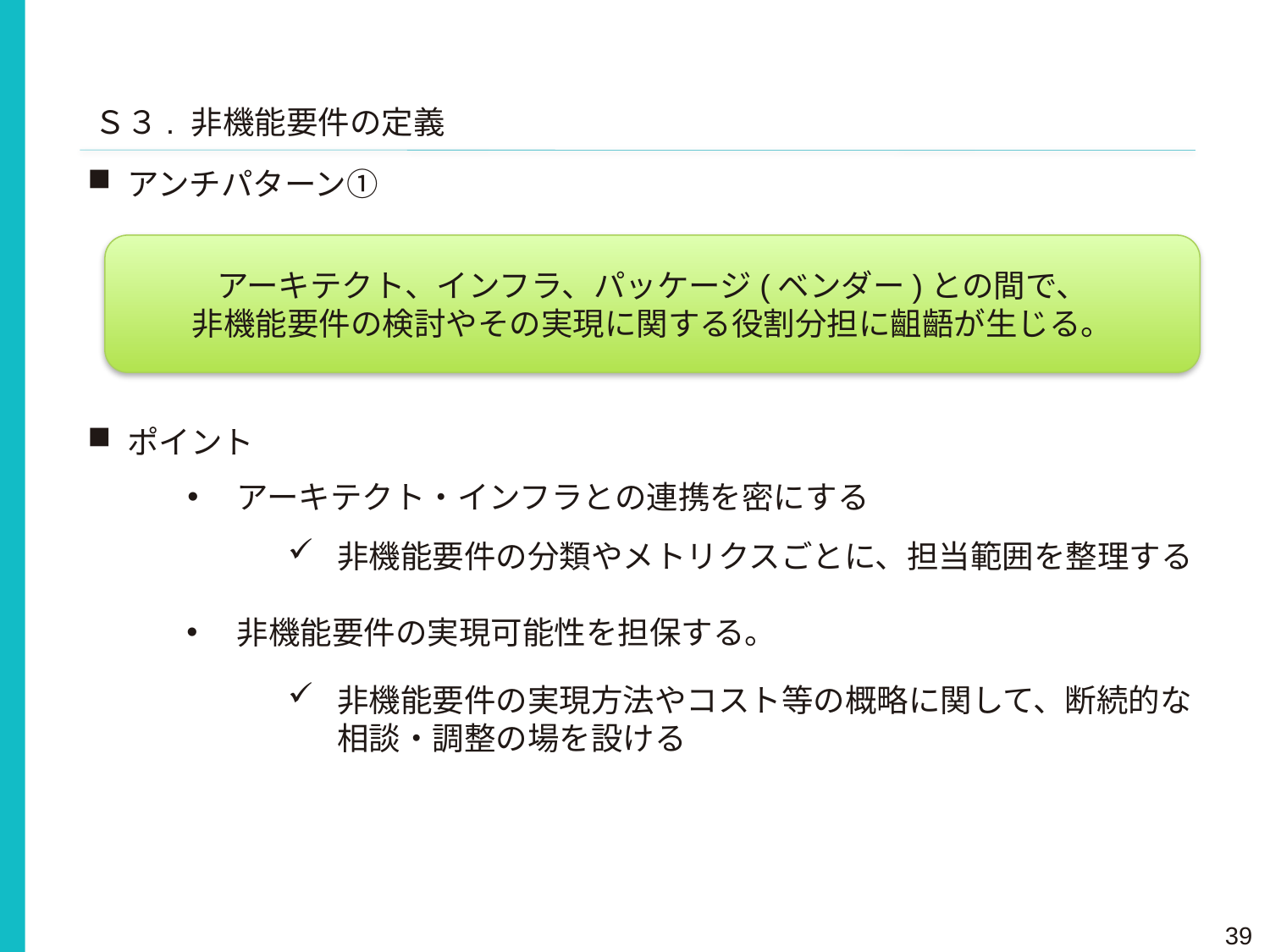

Ｓ３. 非機能要件の定義
アンチパターン①
アーキテクト、インフラ、パッケージ(ベンダー)との間で、
非機能要件の検討やその実現に関する役割分担に齟齬が生じる。
ポイント

アーキテクト・インフラとの連携を密にする

非機能要件の分類やメトリクスごとに、担当範囲を整理する

非機能要件の実現可能性を担保する。
非機能要件の実現方法やコスト等の概略に関して、断続的な
相談・調整の場を設ける
39